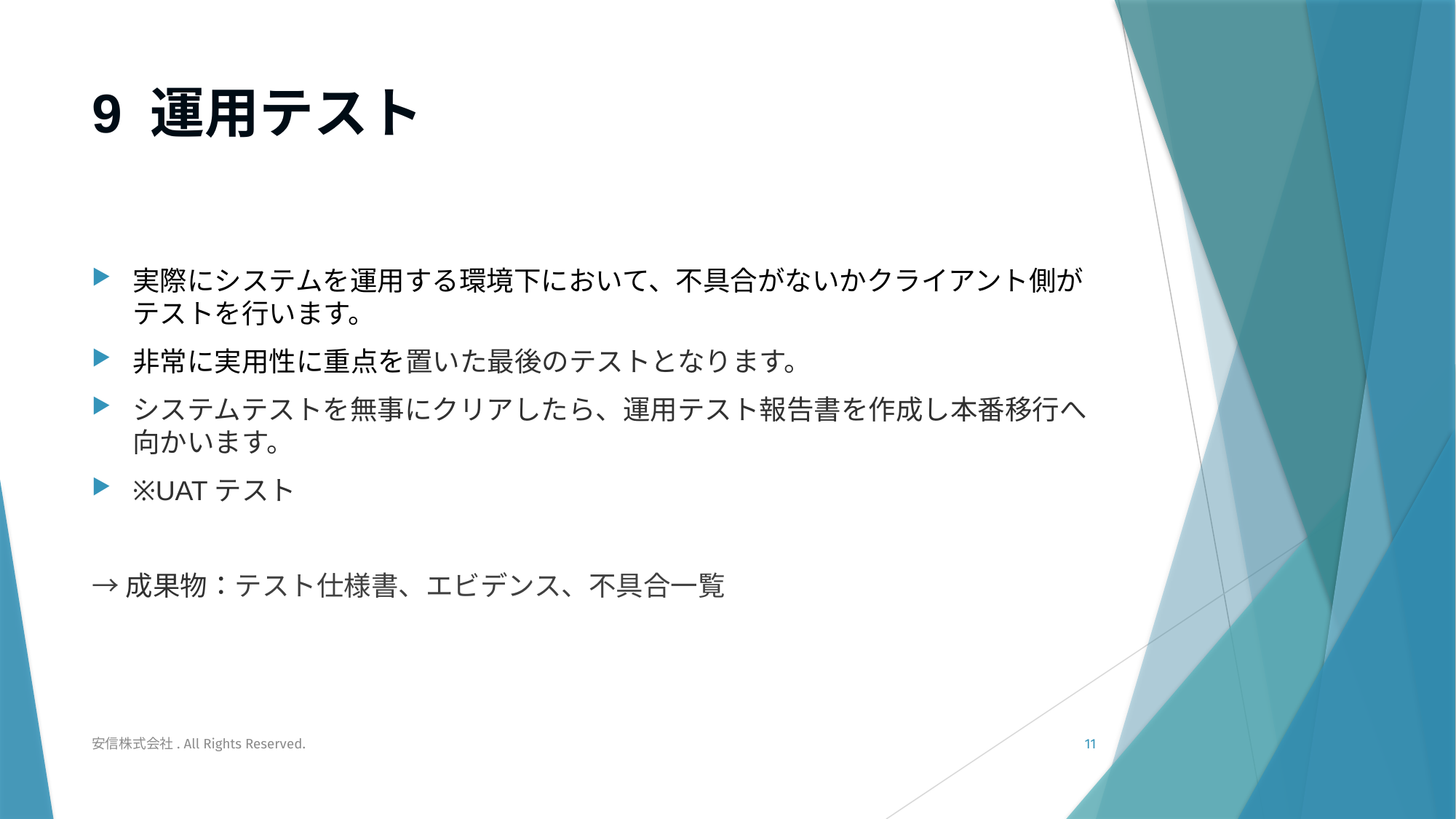

# 9 運用テスト
実際にシステムを運用する環境下において、不具合がないかクライアント側がテストを行います。
非常に実用性に重点を置いた最後のテストとなります。
システムテストを無事にクリアしたら、運用テスト報告書を作成し本番移行へ向かいます。
※UATテスト

→成果物：テスト仕様書、エビデンス、不具合一覧

安信株式会社. All Rights Reserved.
11